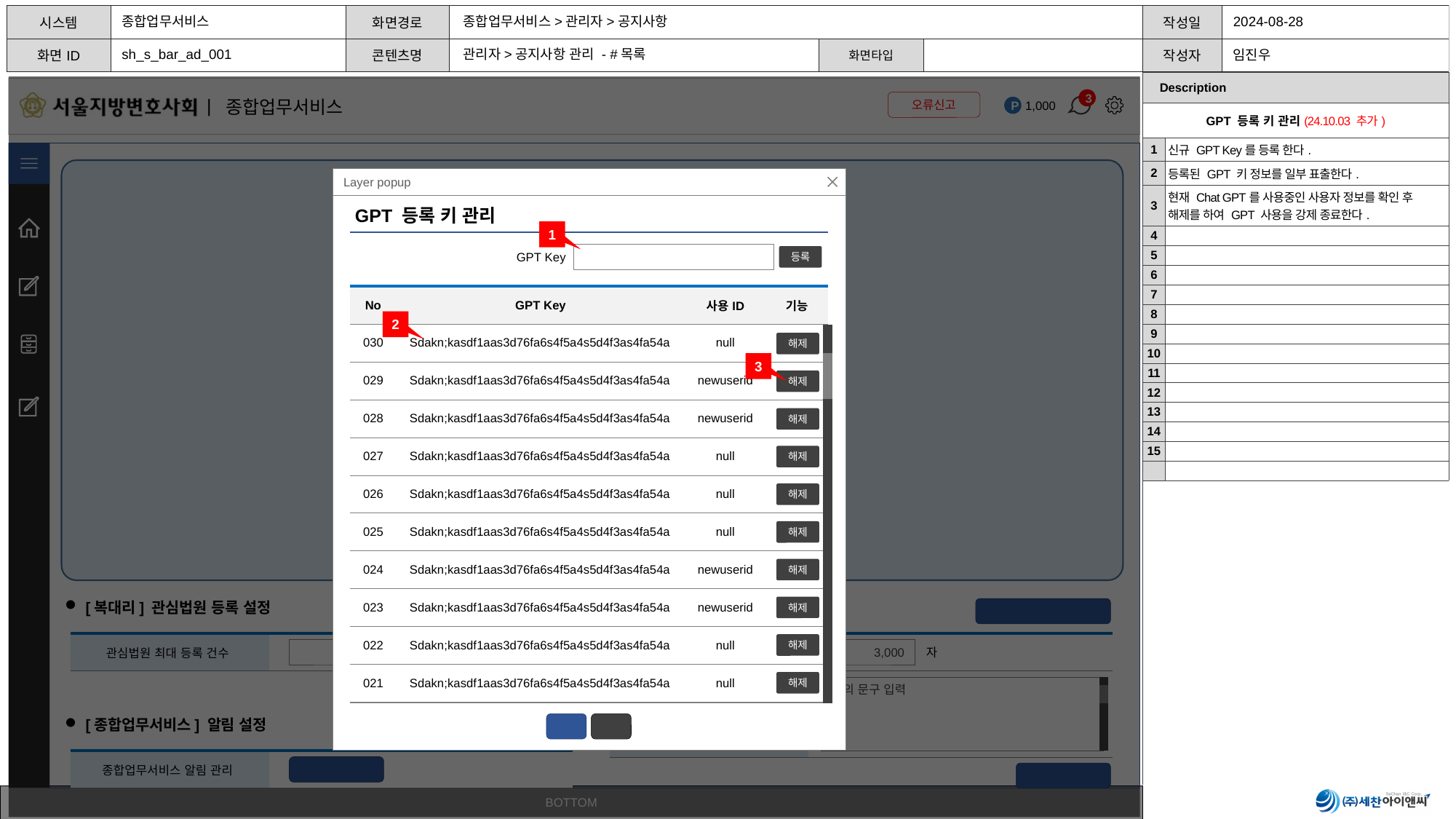

종합업무서비스
종합업무서비스>관리자>공지사항
sh_s_bar_ad_001
관리자>공지사항 관리 - #목록

| Description |  |
| --- | --- |
| GPT 등록 키 관리(24.10.03 추가) |  |
| 1 | 신규 GPT Key를 등록 한다. |
| 2 | 등록된 GPT 키 정보를 일부 표출한다. |
| 3 | 현재 Chat GPT를 사용중인 사용자 정보를 확인 후 해제를 하여 GPT 사용을 강제 종료한다. |
| 4 |  |
| 5 |  |
| 6 |  |
| 7 |  |
| 8 |  |
| 9 |  |
| 10 |  |
| 11 |  |
| 12 |  |
| 13 |  |
| 14 |  |
| 15 |  |
|  |  |

AI ChatGPT 통계 제공 영역
Layer popup

GPT 등록 키 관리
1

GPT Key
등록
| No | GPT Key | 사용ID | 기능 |
| --- | --- | --- | --- |
| 030 | Sdakn;kasdf1aas3d76fa6s4f5a4s5d4f3as4fa54a | null |  |
| 029 | Sdakn;kasdf1aas3d76fa6s4f5a4s5d4f3as4fa54a | newuserid |  |
| 028 | Sdakn;kasdf1aas3d76fa6s4f5a4s5d4f3as4fa54a | newuserid |  |
| 027 | Sdakn;kasdf1aas3d76fa6s4f5a4s5d4f3as4fa54a | null |  |
| 026 | Sdakn;kasdf1aas3d76fa6s4f5a4s5d4f3as4fa54a | null |  |
| 025 | Sdakn;kasdf1aas3d76fa6s4f5a4s5d4f3as4fa54a | null |  |
| 024 | Sdakn;kasdf1aas3d76fa6s4f5a4s5d4f3as4fa54a | newuserid |  |
| 023 | Sdakn;kasdf1aas3d76fa6s4f5a4s5d4f3as4fa54a | newuserid |  |
| 022 | Sdakn;kasdf1aas3d76fa6s4f5a4s5d4f3as4fa54a | null |  |
| 021 | Sdakn;kasdf1aas3d76fa6s4f5a4s5d4f3as4fa54a | null |  |
2
해제
해제
해제
해제
해제
해제
해제
해제
해제
해제
Chat GPT 통계 영역 추후 재정의
3
[복대리] 관심법원 등록 설정
[ChatGPT] 설정 관리
GPT등록 키 관리
| 관심법원 최대 등록 건수 |  |
| --- | --- |
| 최대 사용 가능 글자수 |  |
| --- | --- |
| 주의 문구 |  |
개
15
자
3,000
설정 저장
주의 문구 입력
[종합업무서비스] 알림 설정
저장
닫기
| 종합업무서비스 알림 관리 |  |
| --- | --- |
알림 설정
설정 저장